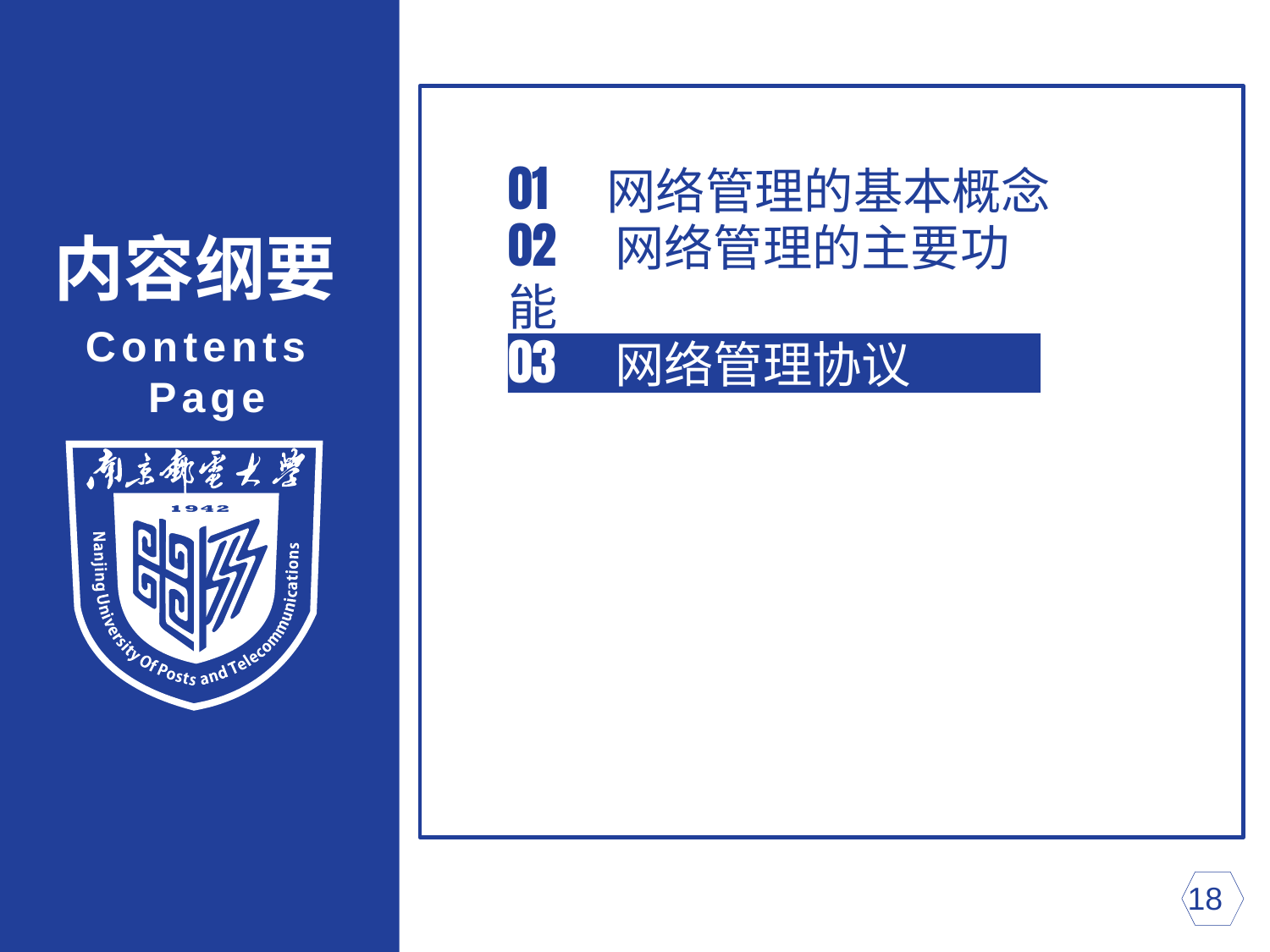

01    网络管理的基本概念
内容纲要
02    网络管理的主要功能
Contents  Page
03    网络管理协议

 18